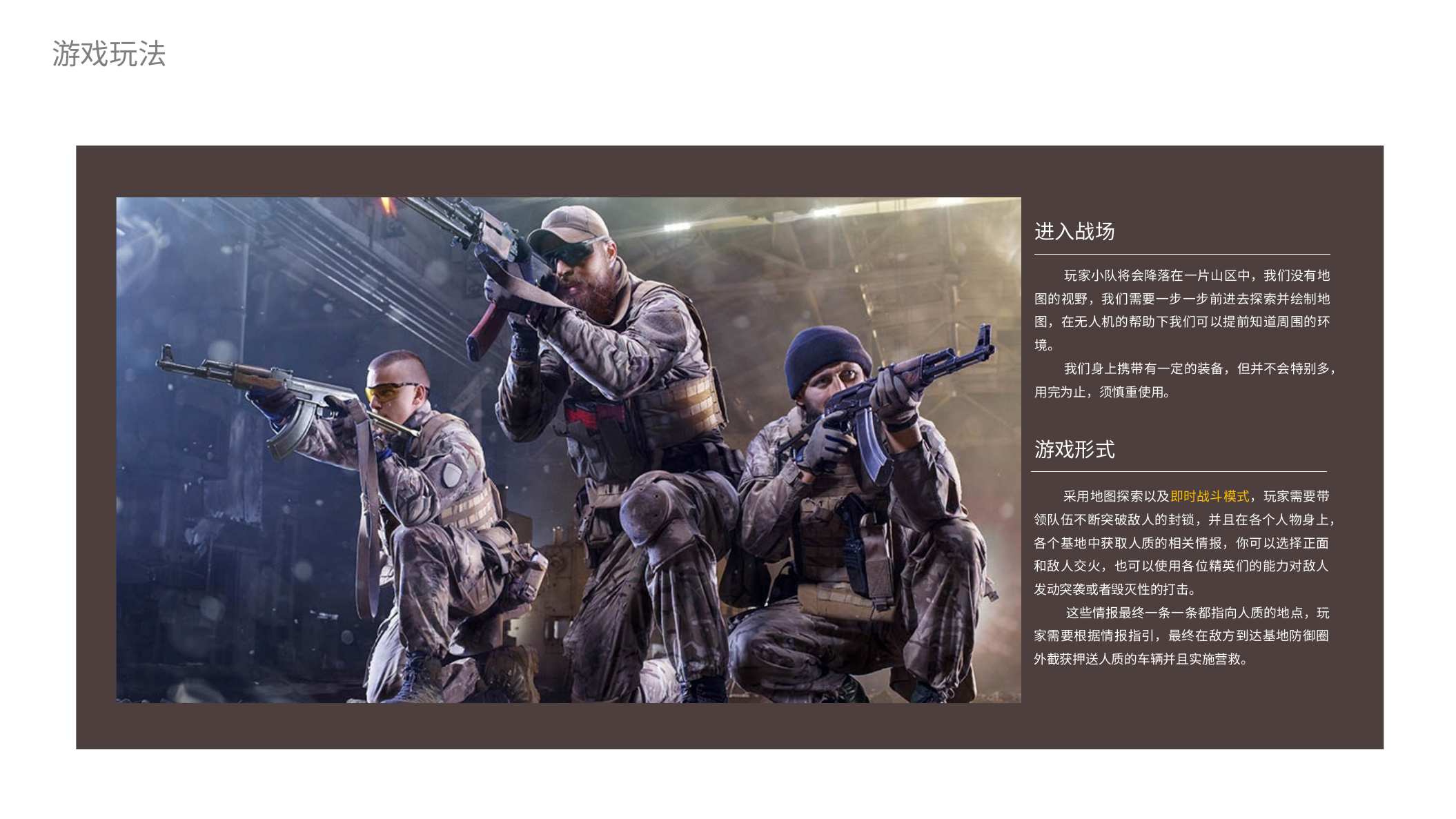

游戏玩法

进入战场
        玩家小队将会降落在一片山区中，我们没有地图的视野，我们需要一步一步前进去探索并绘制地图，在无人机的帮助下我们可以提前知道周围的环境。
        我们身上携带有一定的装备，但并不会特别多，用完为止，须慎重使用。
游戏形式
        采用地图探索以及即时战斗模式，玩家需要带领队伍不断突破敌人的封锁，并且在各个人物身上，各个基地中获取人质的相关情报，你可以选择正面和敌人交火，也可以使用各位精英们的能力对敌人发动突袭或者毁灭性的打击。
         这些情报最终一条一条都指向人质的地点，玩家需要根据情报指引，最终在敌方到达基地防御圈外截获押送人质的车辆并且实施营救。